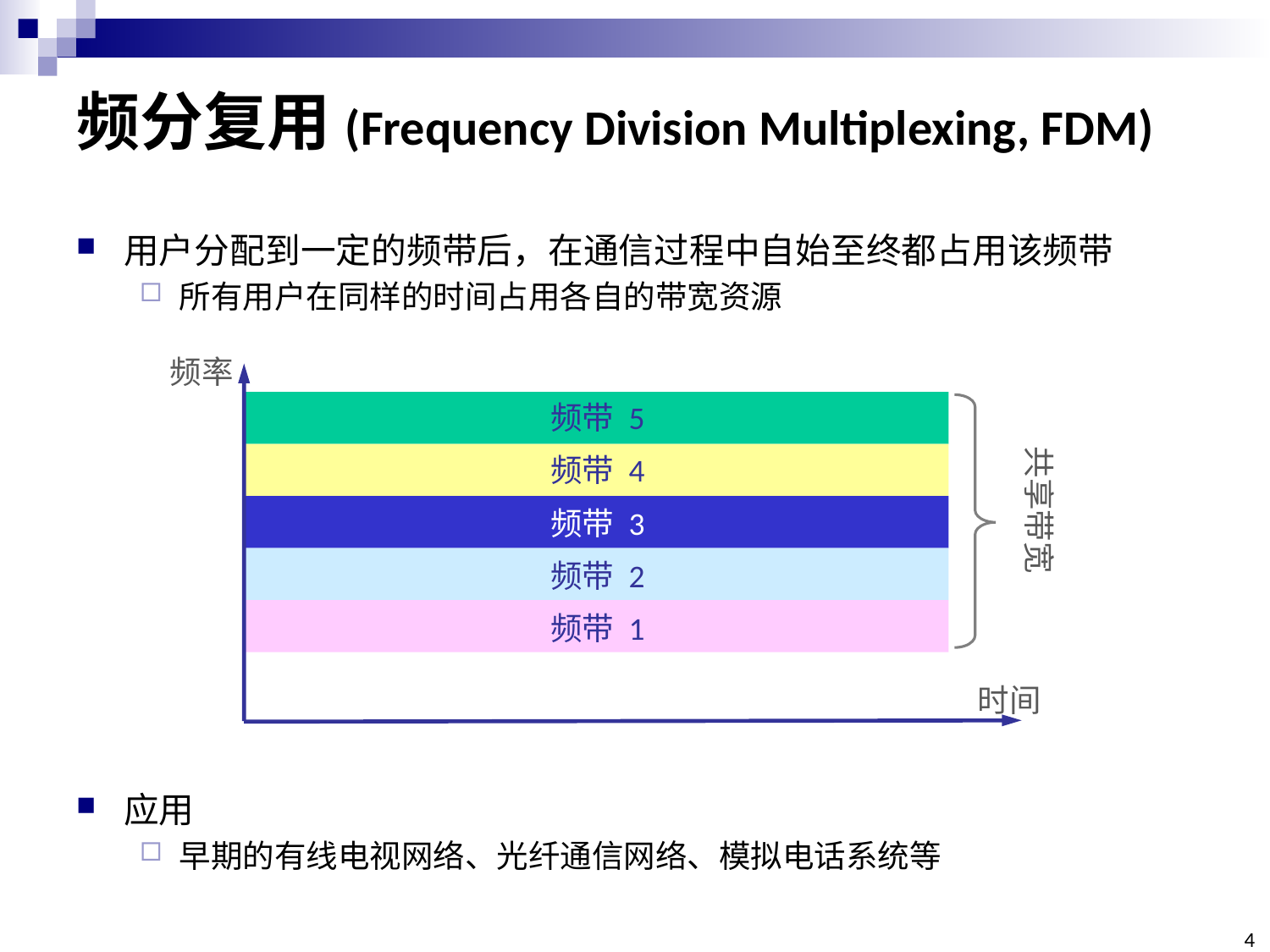

# 频分复用(Frequency Division Multiplexing, FDM)
用户分配到一定的频带后，在通信过程中自始至终都占用该频带
所有用户在同样的时间占用各自的带宽资源
频率

频带 5
共享带宽

频带 4

频带 3

频带 2

频带 1
时间

应用
早期的有线电视网络、光纤通信网络、模拟电话系统等
4